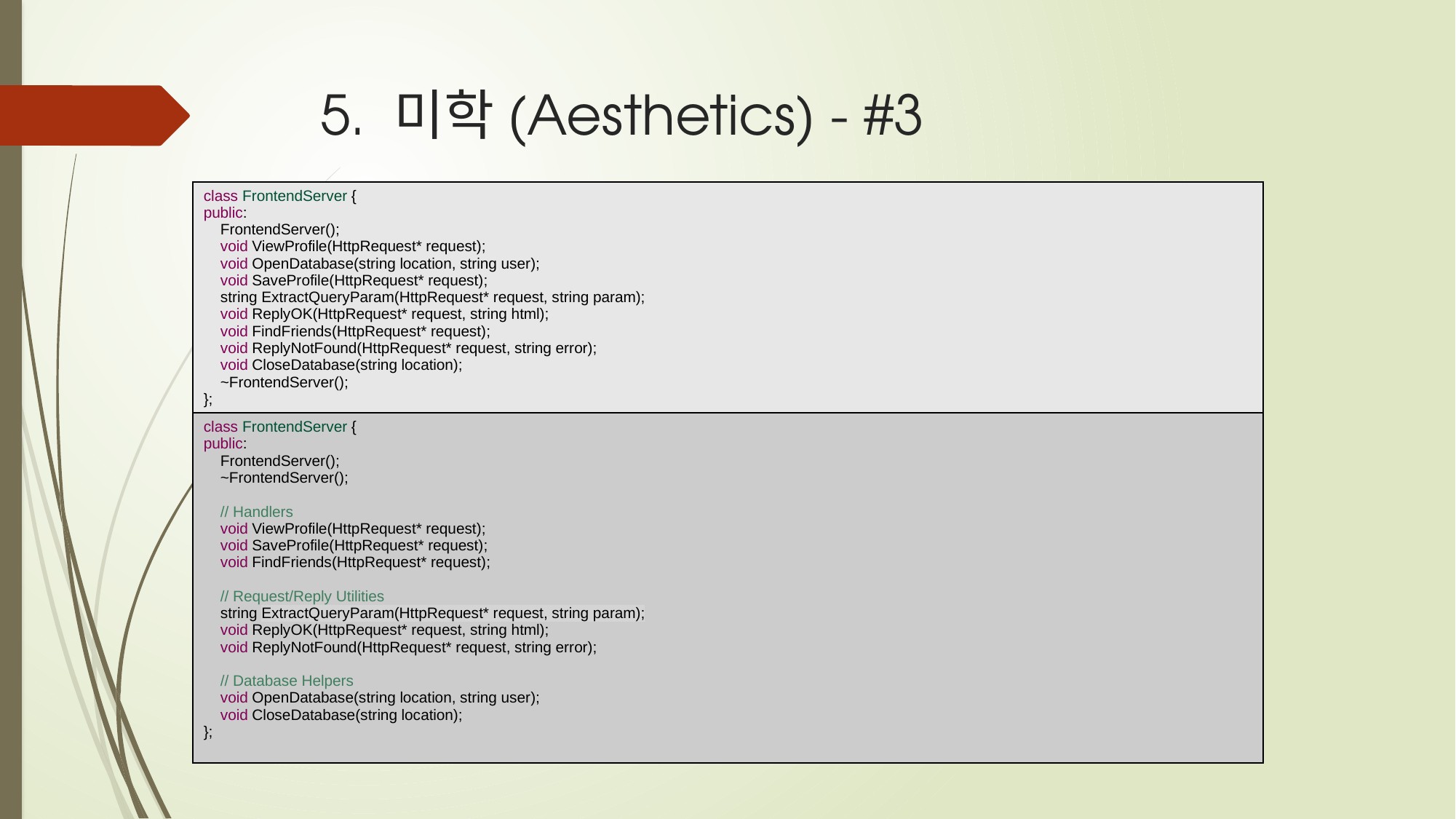

# 5. 미학(Aesthetics) - #3
| class FrontendServer { public: FrontendServer(); void ViewProfile(HttpRequest\* request); void OpenDatabase(string location, string user); void SaveProfile(HttpRequest\* request); string ExtractQueryParam(HttpRequest\* request, string param); void ReplyOK(HttpRequest\* request, string html); void FindFriends(HttpRequest\* request); void ReplyNotFound(HttpRequest\* request, string error); void CloseDatabase(string location); ~FrontendServer(); }; |
| --- |
| class FrontendServer { public: FrontendServer(); ~FrontendServer(); // Handlers void ViewProfile(HttpRequest\* request); void SaveProfile(HttpRequest\* request); void FindFriends(HttpRequest\* request); // Request/Reply Utilities string ExtractQueryParam(HttpRequest\* request, string param); void ReplyOK(HttpRequest\* request, string html); void ReplyNotFound(HttpRequest\* request, string error); // Database Helpers void OpenDatabase(string location, string user); void CloseDatabase(string location); }; |